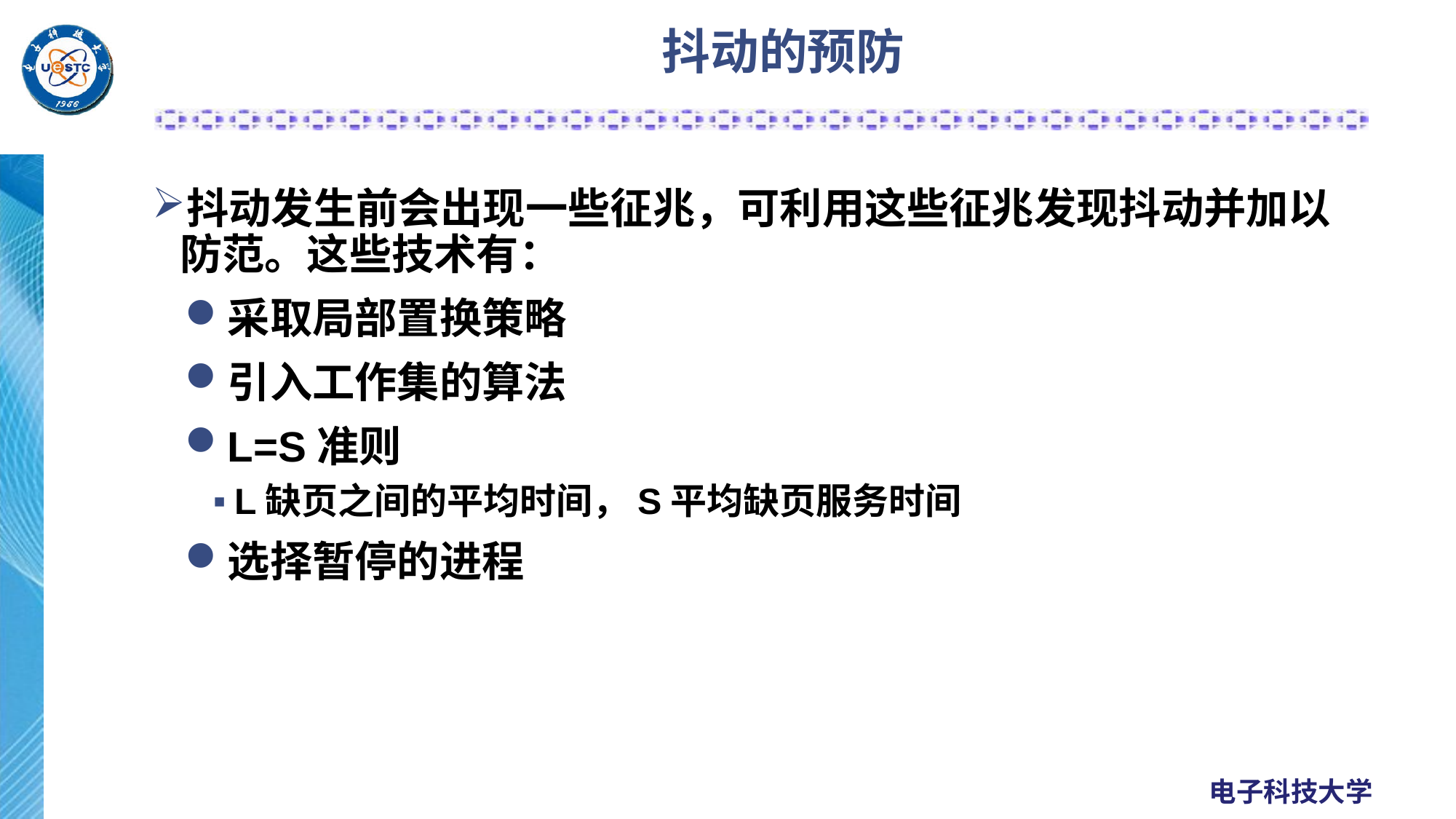

# 抖动的预防
抖动发生前会出现一些征兆，可利用这些征兆发现抖动并加以防范。这些技术有：
采取局部置换策略
引入工作集的算法
L=S准则
L缺页之间的平均时间，S平均缺页服务时间
选择暂停的进程